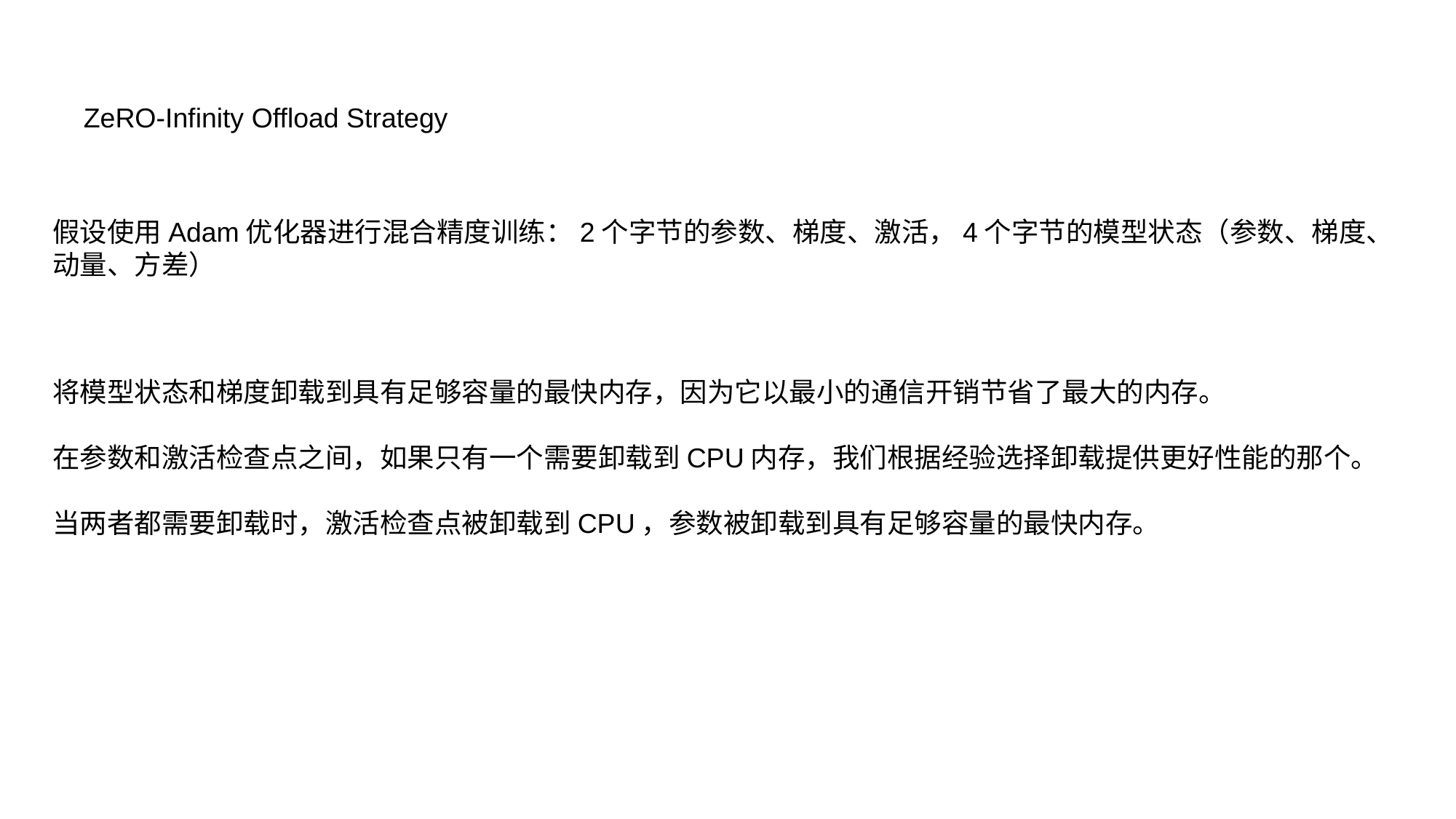

ZeRO-Infinity Offload Strategy
假设使用Adam优化器进行混合精度训练：2个字节的参数、梯度、激活，4个字节的模型状态（参数、梯度、动量、方差）
将模型状态和梯度卸载到具有足够容量的最快内存，因为它以最小的通信开销节省了最大的内存。

在参数和激活检查点之间，如果只有一个需要卸载到CPU内存，我们根据经验选择卸载提供更好性能的那个。

当两者都需要卸载时，激活检查点被卸载到CPU，参数被卸载到具有足够容量的最快内存。